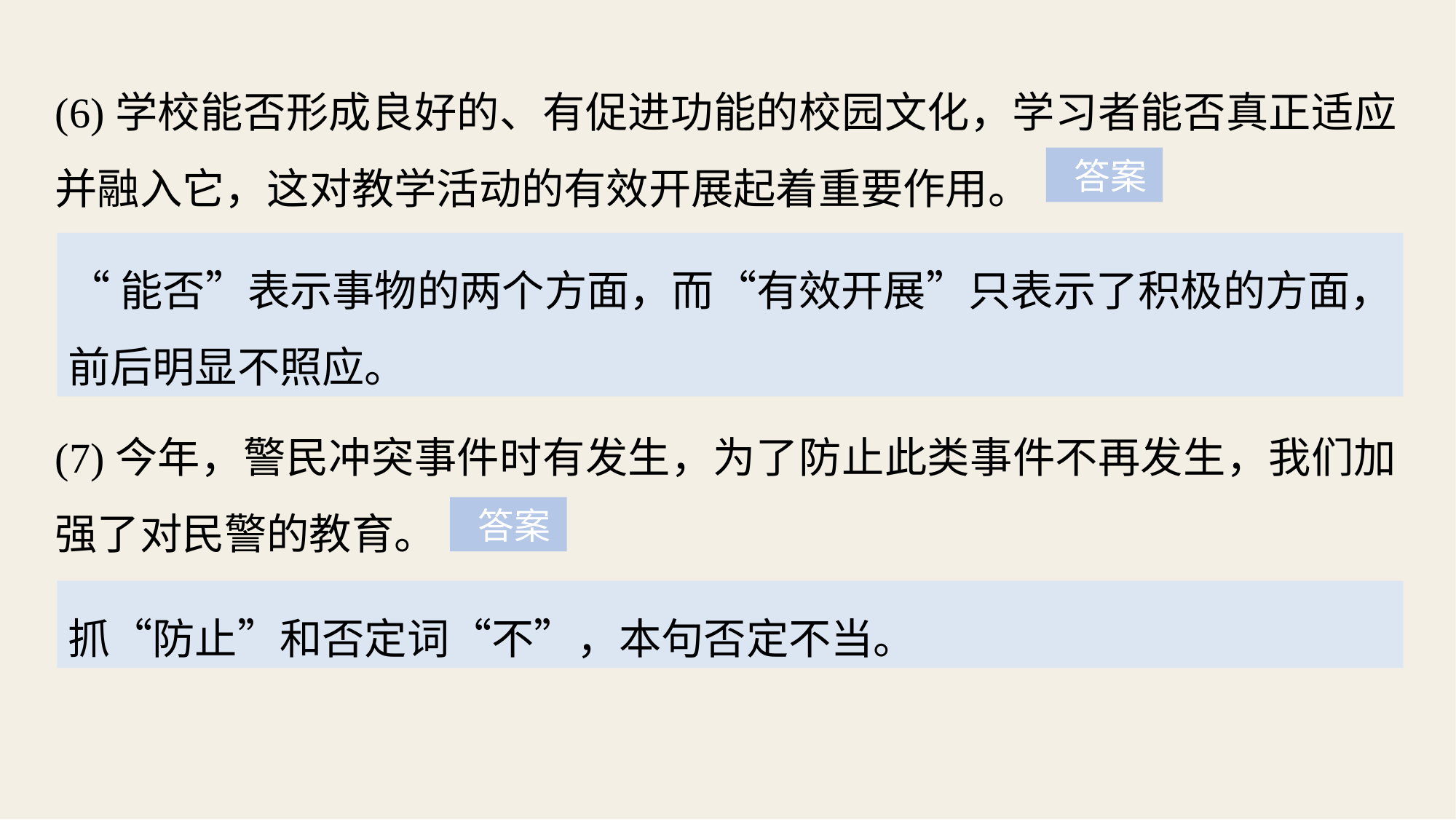

(6)学校能否形成良好的、有促进功能的校园文化，学习者能否真正适应并融入它，这对教学活动的有效开展起着重要作用。
 答案
“能否”表示事物的两个方面，而“有效开展”只表示了积极的方面，前后明显不照应。
(7)今年，警民冲突事件时有发生，为了防止此类事件不再发生，我们加强了对民警的教育。
 答案
抓“防止”和否定词“不”，本句否定不当。